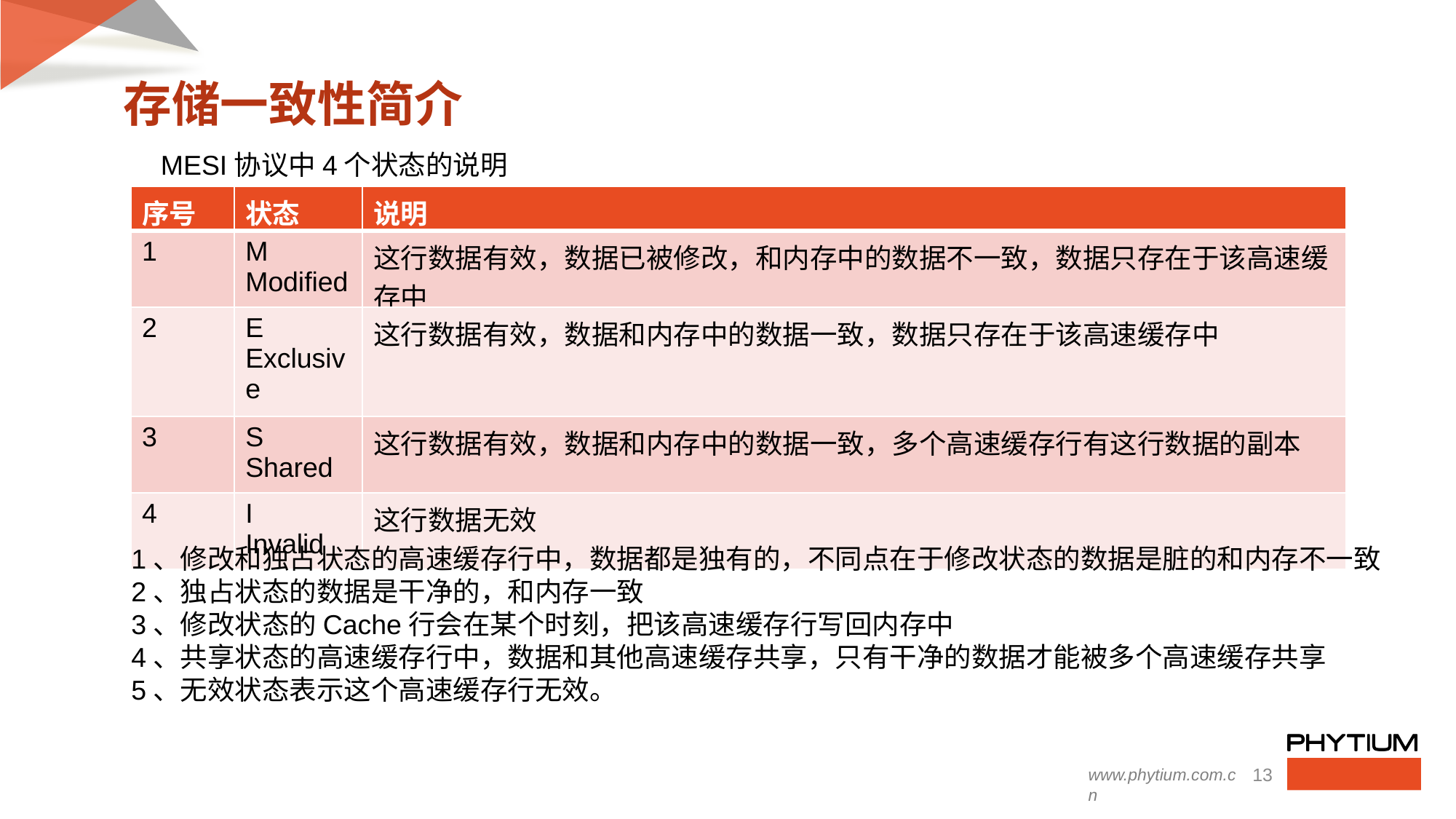

存储一致性简介
MESI协议中4个状态的说明
| 序号 | 状态 | 说明 |
| --- | --- | --- |
| 1 | M Modified | 这行数据有效，数据已被修改，和内存中的数据不一致，数据只存在于该高速缓存中 |
| 2 | E Exclusive | 这行数据有效，数据和内存中的数据一致，数据只存在于该高速缓存中 |
| 3 | S Shared | 这行数据有效，数据和内存中的数据一致，多个高速缓存行有这行数据的副本 |
| 4 | I Invalid | 这行数据无效 |
1、修改和独占状态的高速缓存行中，数据都是独有的，不同点在于修改状态的数据是脏的和内存不一致
2、独占状态的数据是干净的，和内存一致
3、修改状态的Cache行会在某个时刻，把该高速缓存行写回内存中
4、共享状态的高速缓存行中，数据和其他高速缓存共享，只有干净的数据才能被多个高速缓存共享
5、无效状态表示这个高速缓存行无效。

13